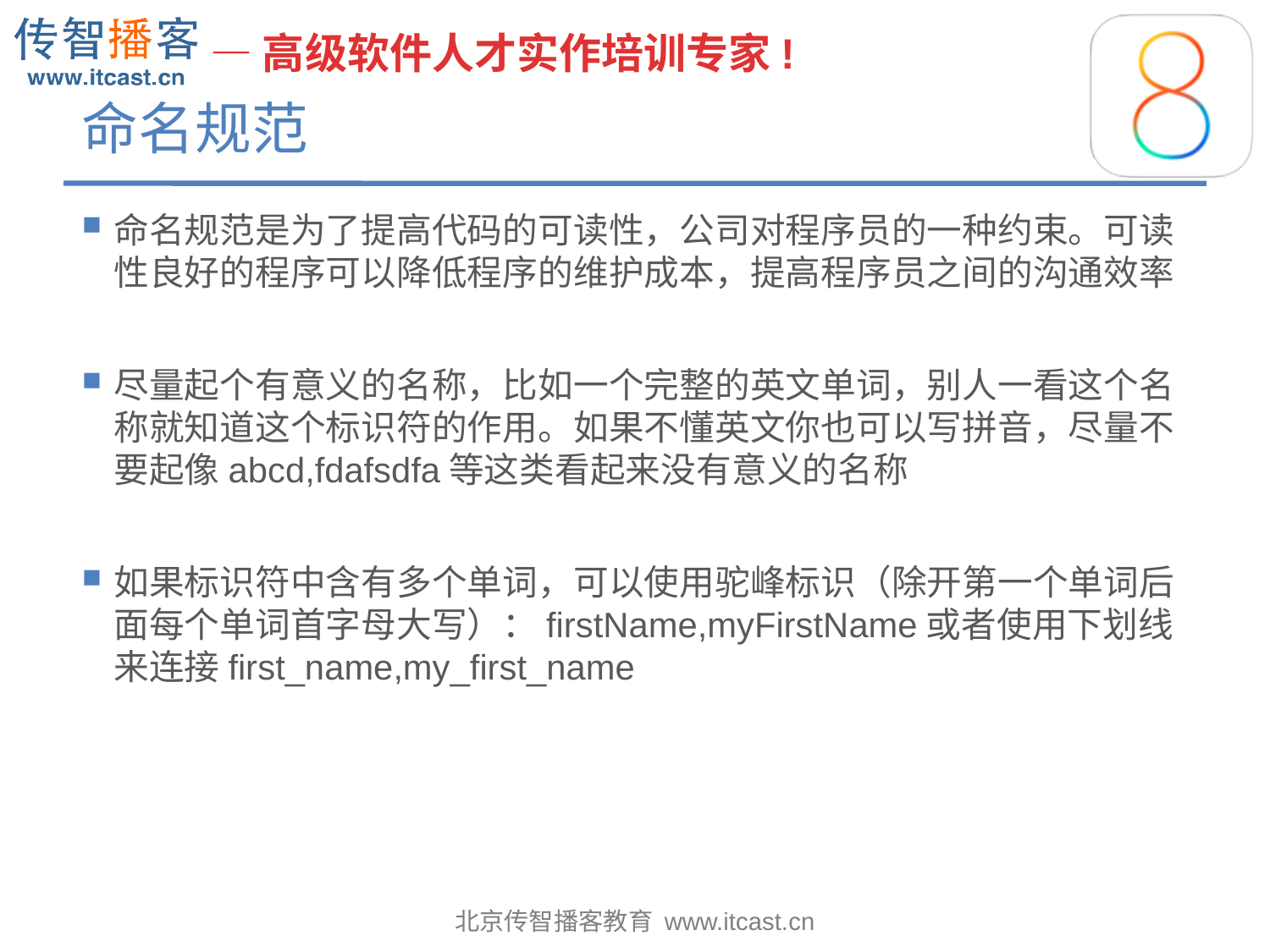

# 命名规范
命名规范是为了提高代码的可读性，公司对程序员的一种约束。可读性良好的程序可以降低程序的维护成本，提高程序员之间的沟通效率

尽量起个有意义的名称，比如一个完整的英文单词，别人一看这个名称就知道这个标识符的作用。如果不懂英文你也可以写拼音，尽量不要起像abcd,fdafsdfa等这类看起来没有意义的名称

如果标识符中含有多个单词，可以使用驼峰标识（除开第一个单词后面每个单词首字母大写）：firstName,myFirstName或者使用下划线来连接first_name,my_first_name